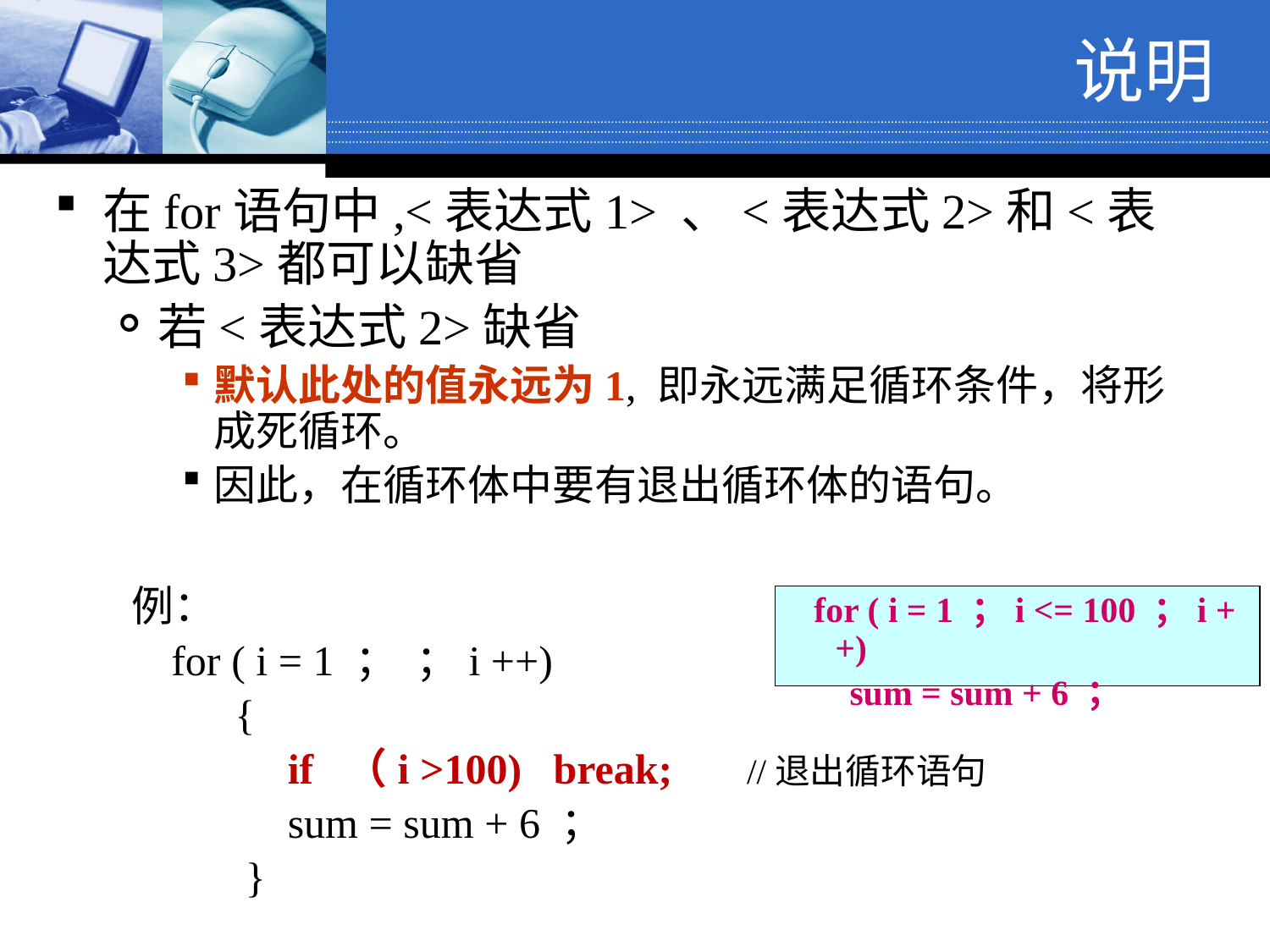

# 说明
在for语句中,<表达式1> 、<表达式2>和<表达式3>都可以缺省
若<表达式2>缺省
默认此处的值永远为1, 即永远满足循环条件，将形成死循环。
因此，在循环体中要有退出循环体的语句。

       例：
           for ( i = 1 ；  ；i ++)
                 {
                      if  （i >100)   break;       //退出循环语句
                      sum = sum + 6 ；
                  }
   for ( i = 1 ；i <= 100 ；i ++)
       sum = sum + 6 ；